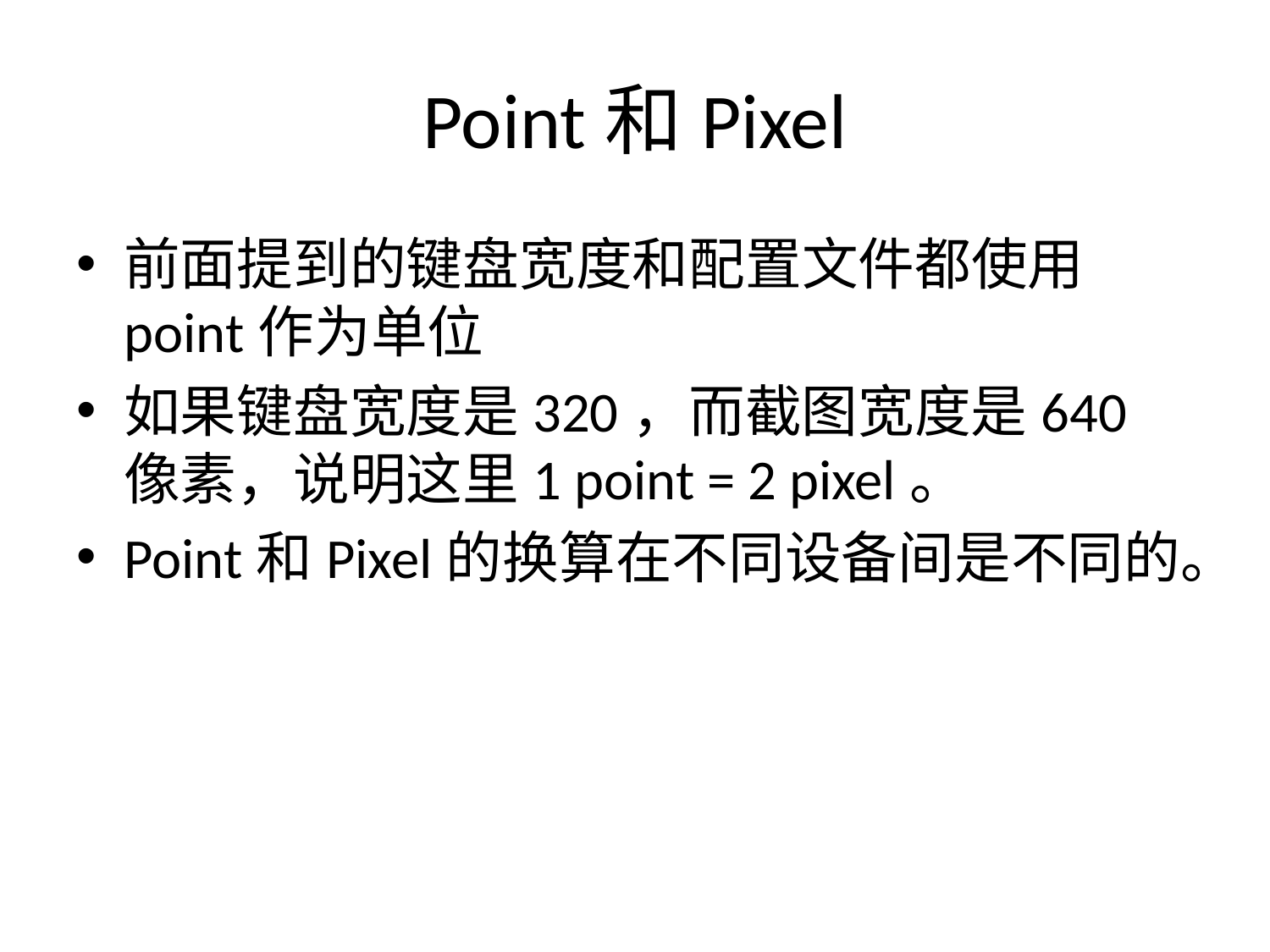

# Point和Pixel
前面提到的键盘宽度和配置文件都使用point作为单位
如果键盘宽度是320，而截图宽度是640像素，说明这里1 point = 2 pixel。
Point和Pixel的换算在不同设备间是不同的。